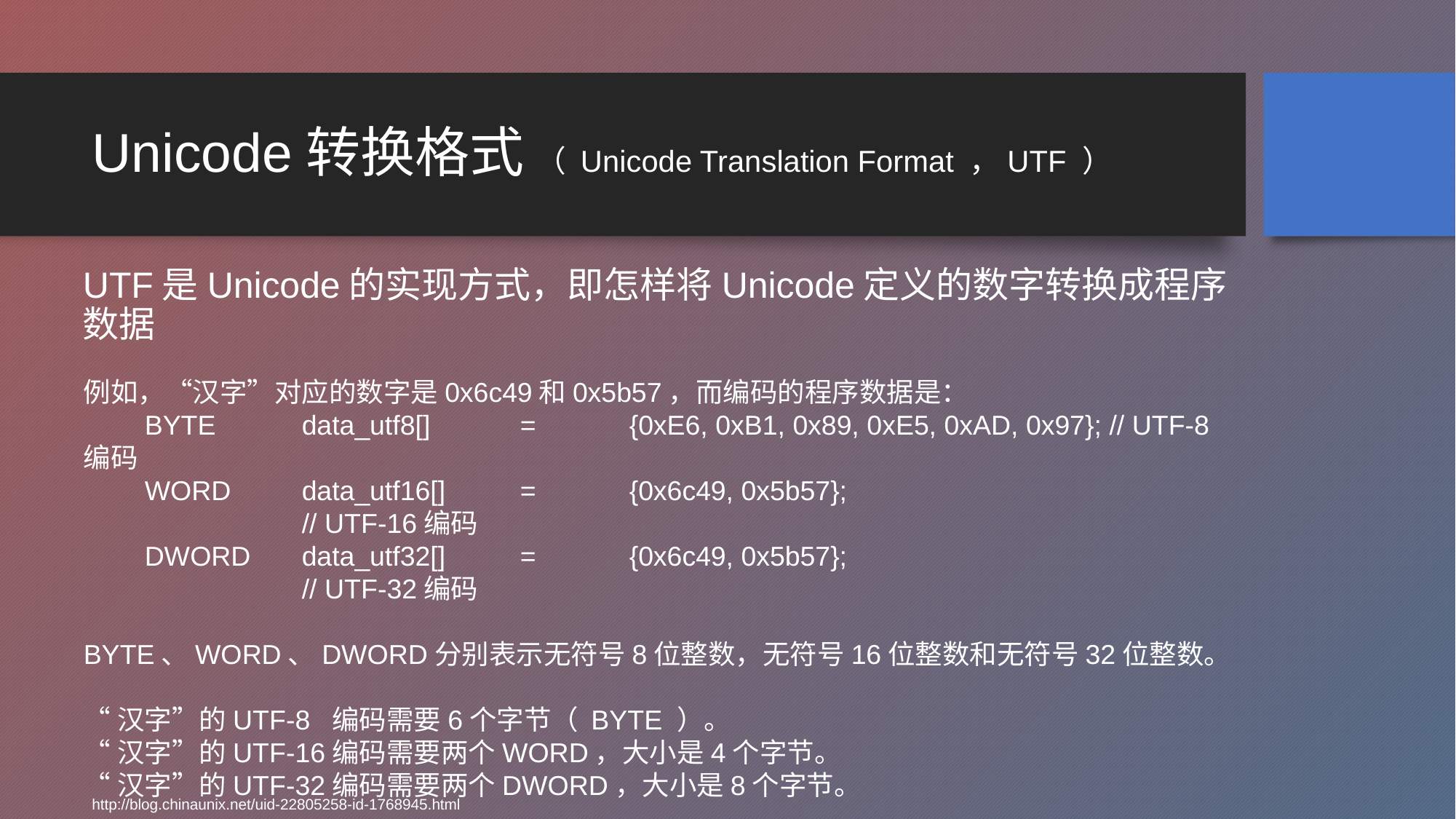

# Unicode转换格式 （ Unicode Translation Format ，UTF ）
UTF是Unicode的实现方式，即怎样将Unicode定义的数字转换成程序数据
例如，“汉字”对应的数字是0x6c49和0x5b57，而编码的程序数据是：
　　BYTE 	data_utf8[] 	= 	{0xE6, 0xB1, 0x89, 0xE5, 0xAD, 0x97}; // UTF-8  编码
　　WORD 	data_utf16[] 	= 	{0x6c49, 0x5b57}; 					// UTF-16编码
　　DWORD 	data_utf32[] 	= 	{0x6c49, 0x5b57}; 					// UTF-32编码

BYTE、WORD、DWORD分别表示无符号8位整数，无符号16位整数和无符号32位整数。

“汉字”的UTF-8  编码需要6个字节（ BYTE ）。
“汉字”的UTF-16编码需要两个WORD，大小是4个字节。
“汉字”的UTF-32编码需要两个DWORD，大小是8个字节。
http://blog.chinaunix.net/uid-22805258-id-1768945.html